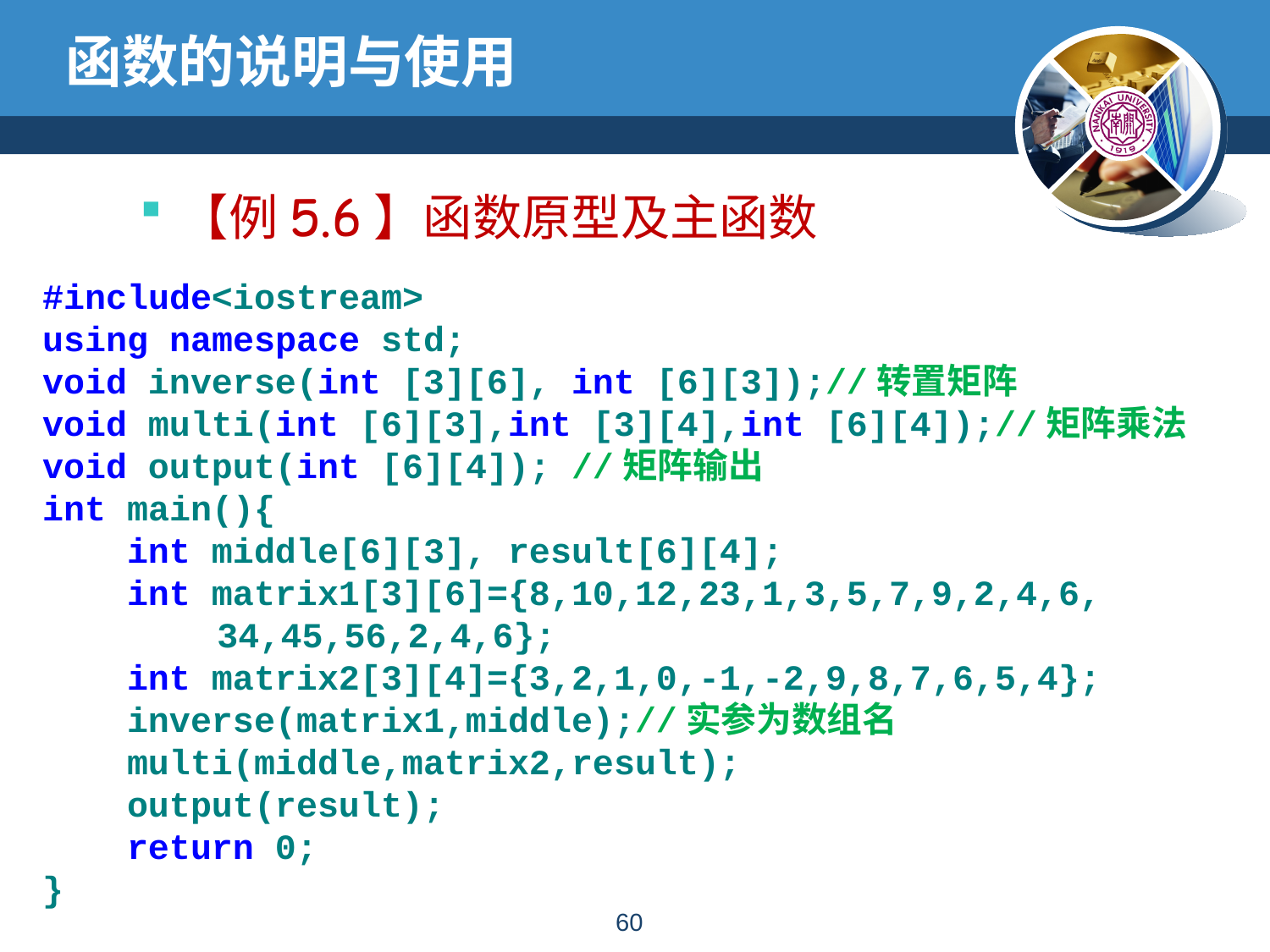

# 函数的说明与使用
【例5.6】函数原型及主函数
#include<iostream>
using namespace std;
void inverse(int [3][6], int [6][3]);//转置矩阵
void multi(int [6][3],int [3][4],int [6][4]);//矩阵乘法
void output(int [6][4]); //矩阵输出
int main(){
    int middle[6][3], result[6][4];
    int matrix1[3][6]={8,10,12,23,1,3,5,7,9,2,4,6,
		34,45,56,2,4,6};
    int matrix2[3][4]={3,2,1,0,-1,-2,9,8,7,6,5,4};
    inverse(matrix1,middle);//实参为数组名
    multi(middle,matrix2,result);
    output(result);
    return 0;
}
60